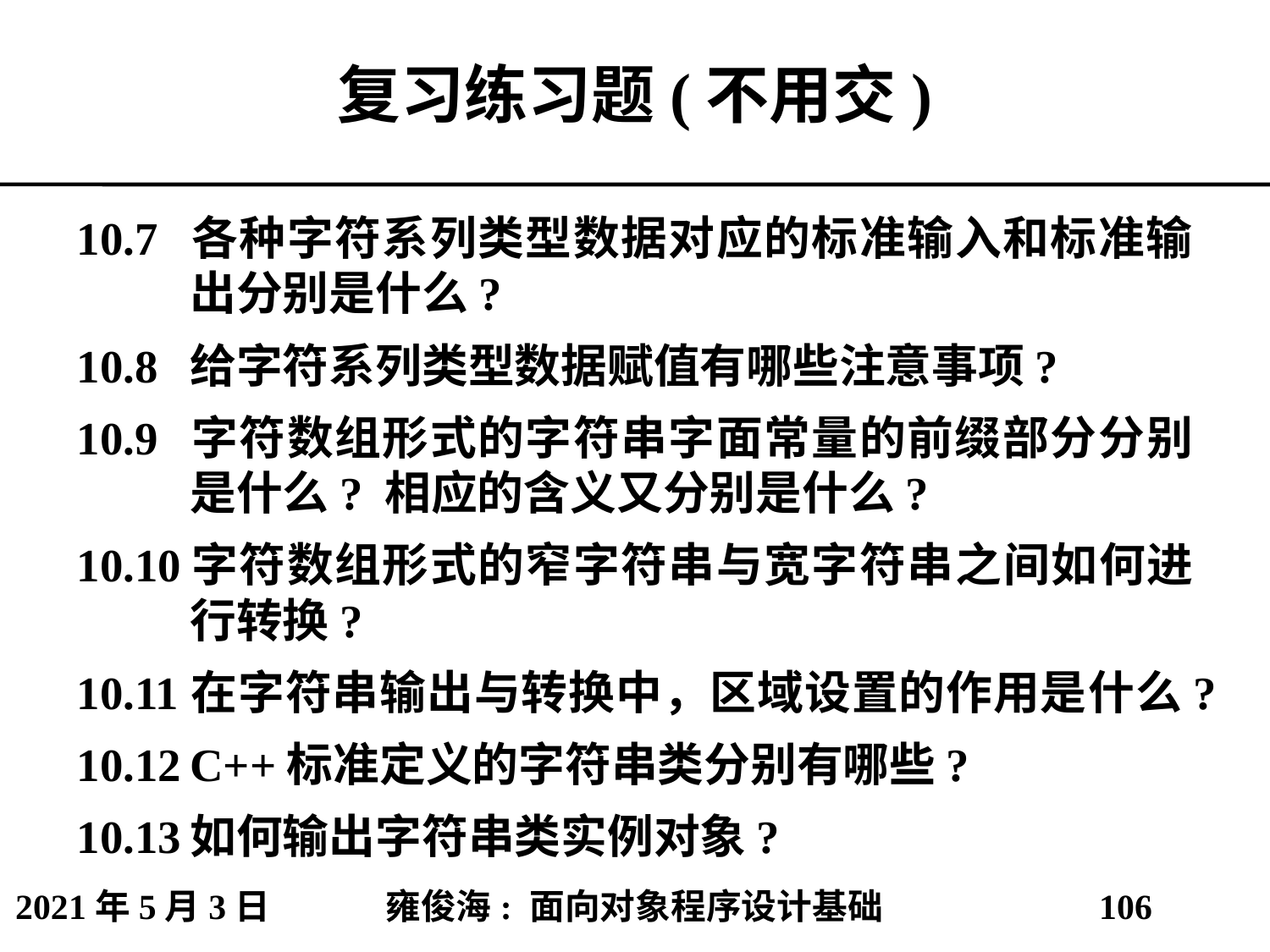

# 复习练习题(不用交)

10.7	各种字符系列类型数据对应的标准输入和标准输出分别是什么?
10.8	给字符系列类型数据赋值有哪些注意事项?
10.9	字符数组形式的字符串字面常量的前缀部分分别是什么? 相应的含义又分别是什么?
10.10	字符数组形式的窄字符串与宽字符串之间如何进行转换?
10.11	在字符串输出与转换中，区域设置的作用是什么?
10.12	C++标准定义的字符串类分别有哪些?
10.13	如何输出字符串类实例对象?
2021年5月3日
雍俊海: 面向对象程序设计基础
106